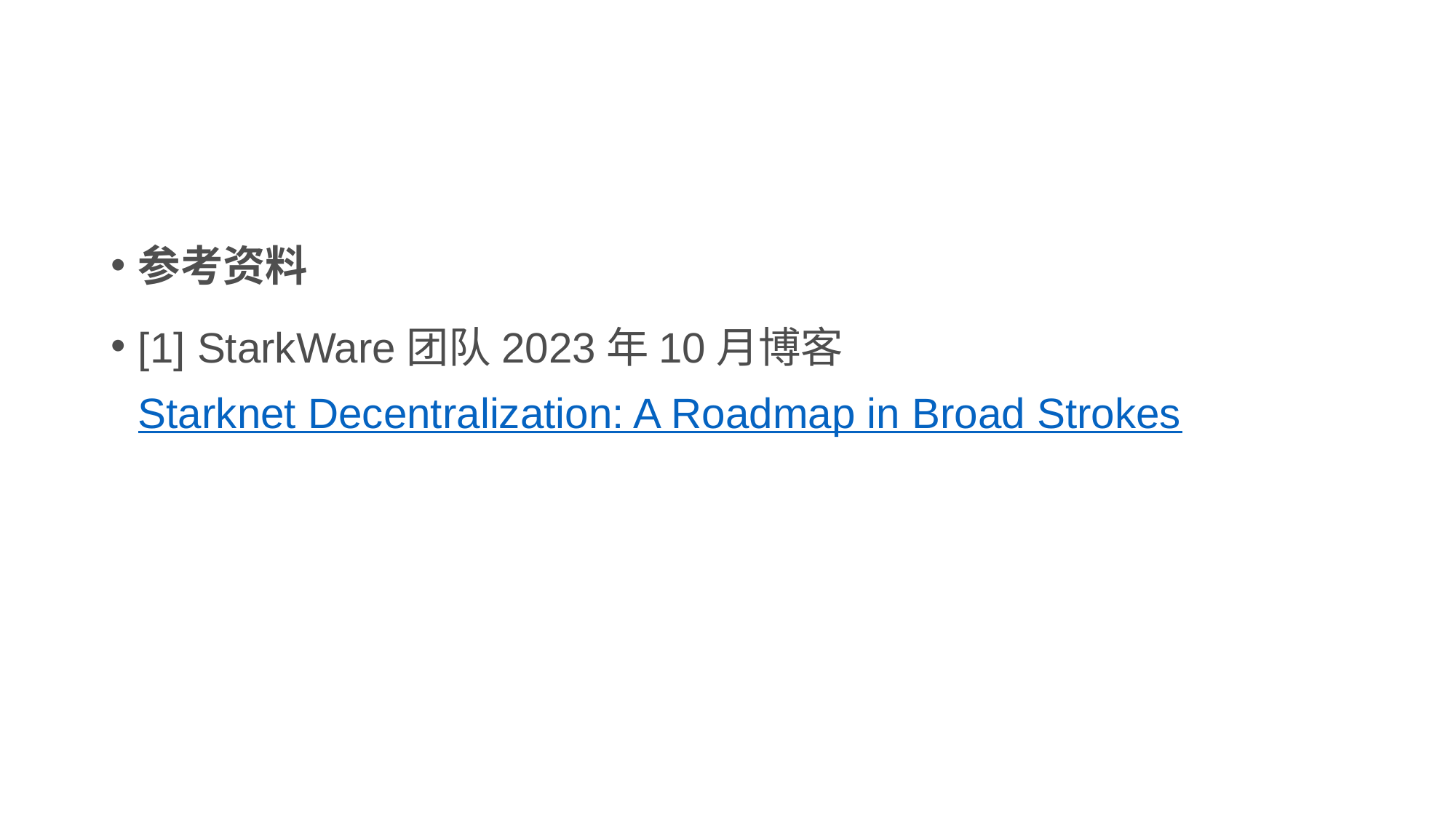

参考资料
[1] StarkWare团队2023年10月博客 Starknet Decentralization: A Roadmap in Broad Strokes